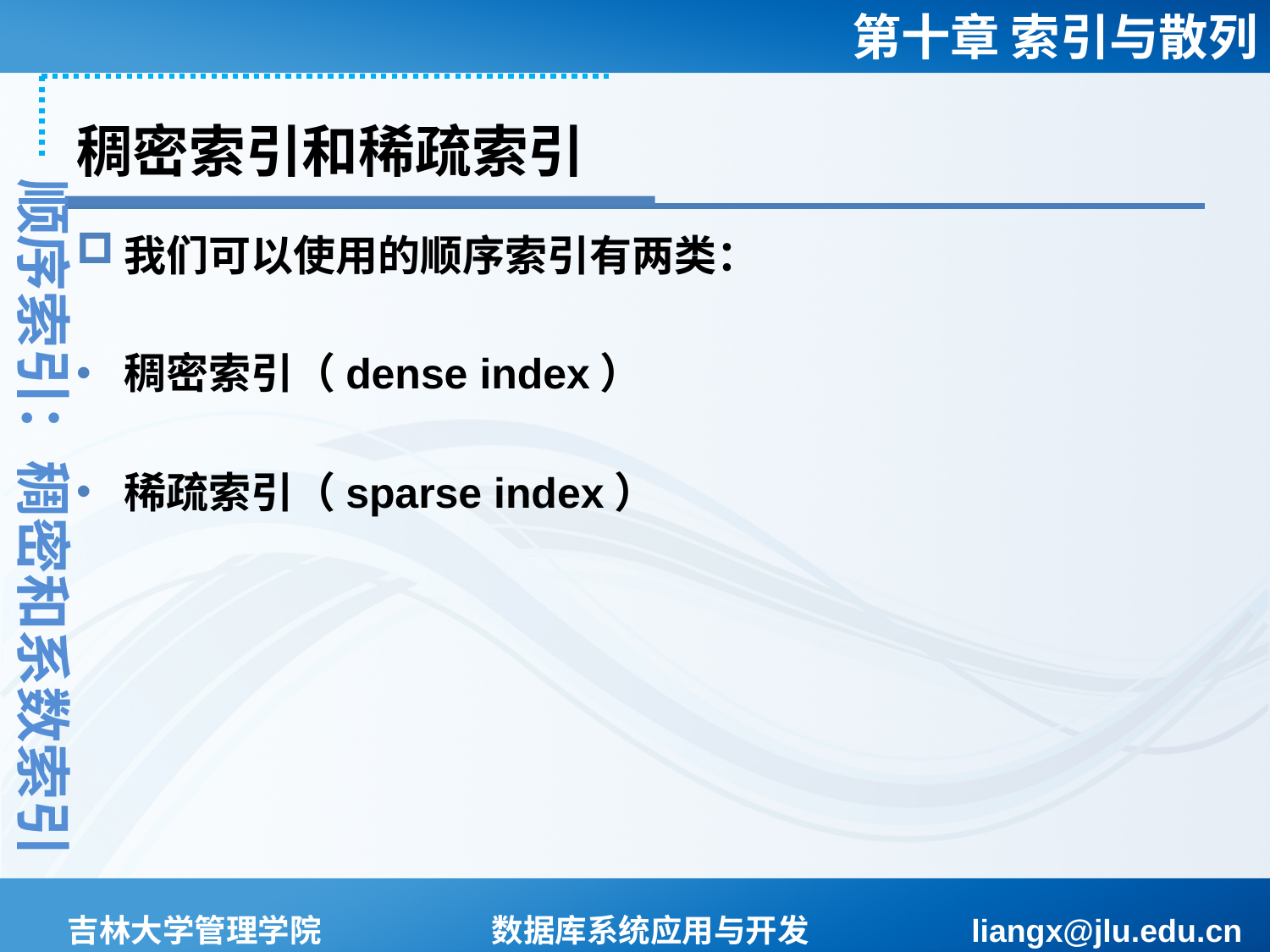

# 稠密索引和稀疏索引
顺序索引：稠密和系数索引
我们可以使用的顺序索引有两类：

稠密索引（dense index）

稀疏索引（sparse index）